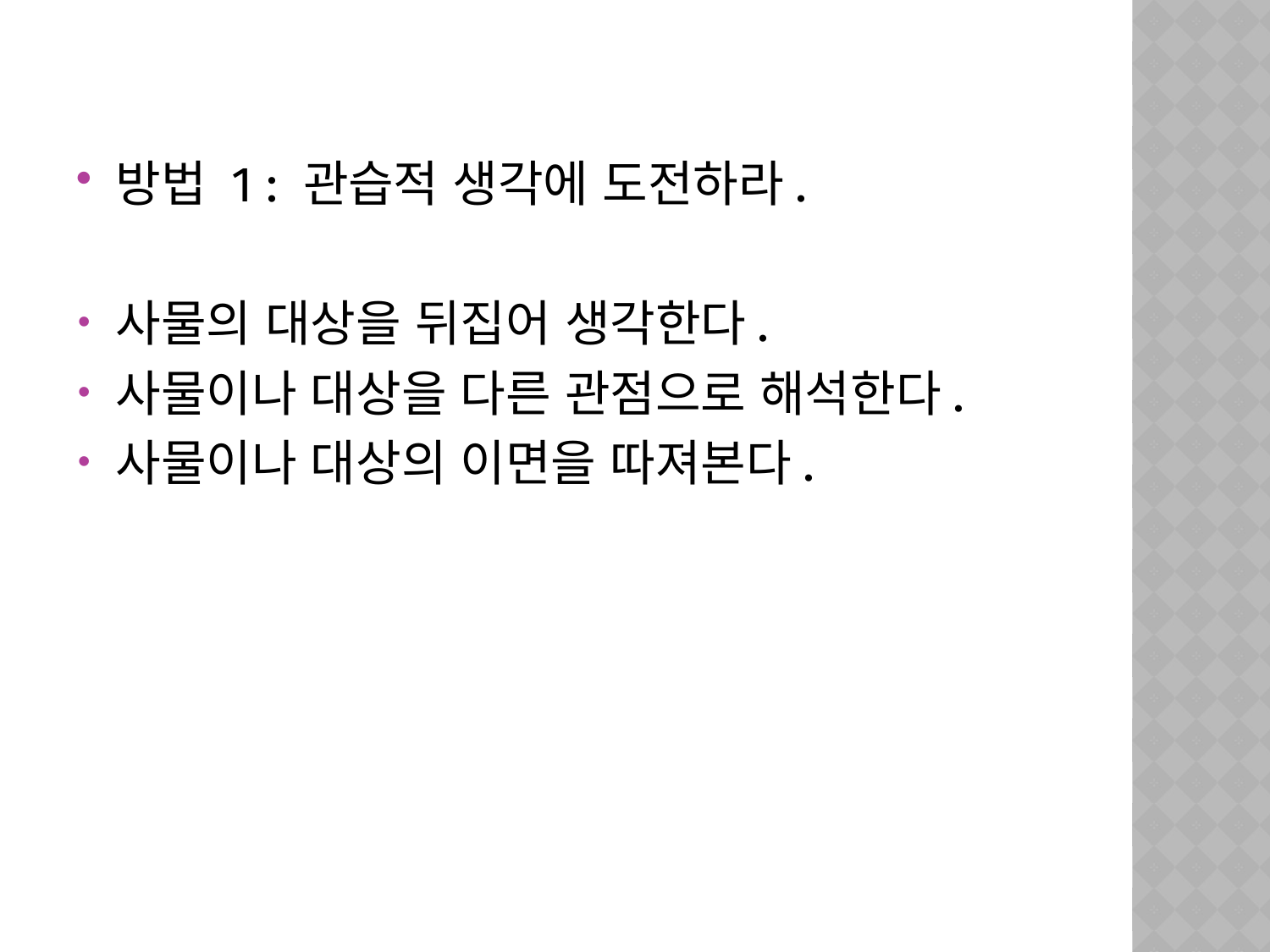

방법 1 : 관습적 생각에 도전하라.

사물의 대상을 뒤집어 생각한다.
사물이나 대상을 다른 관점으로 해석한다.
사물이나 대상의 이면을 따져본다.